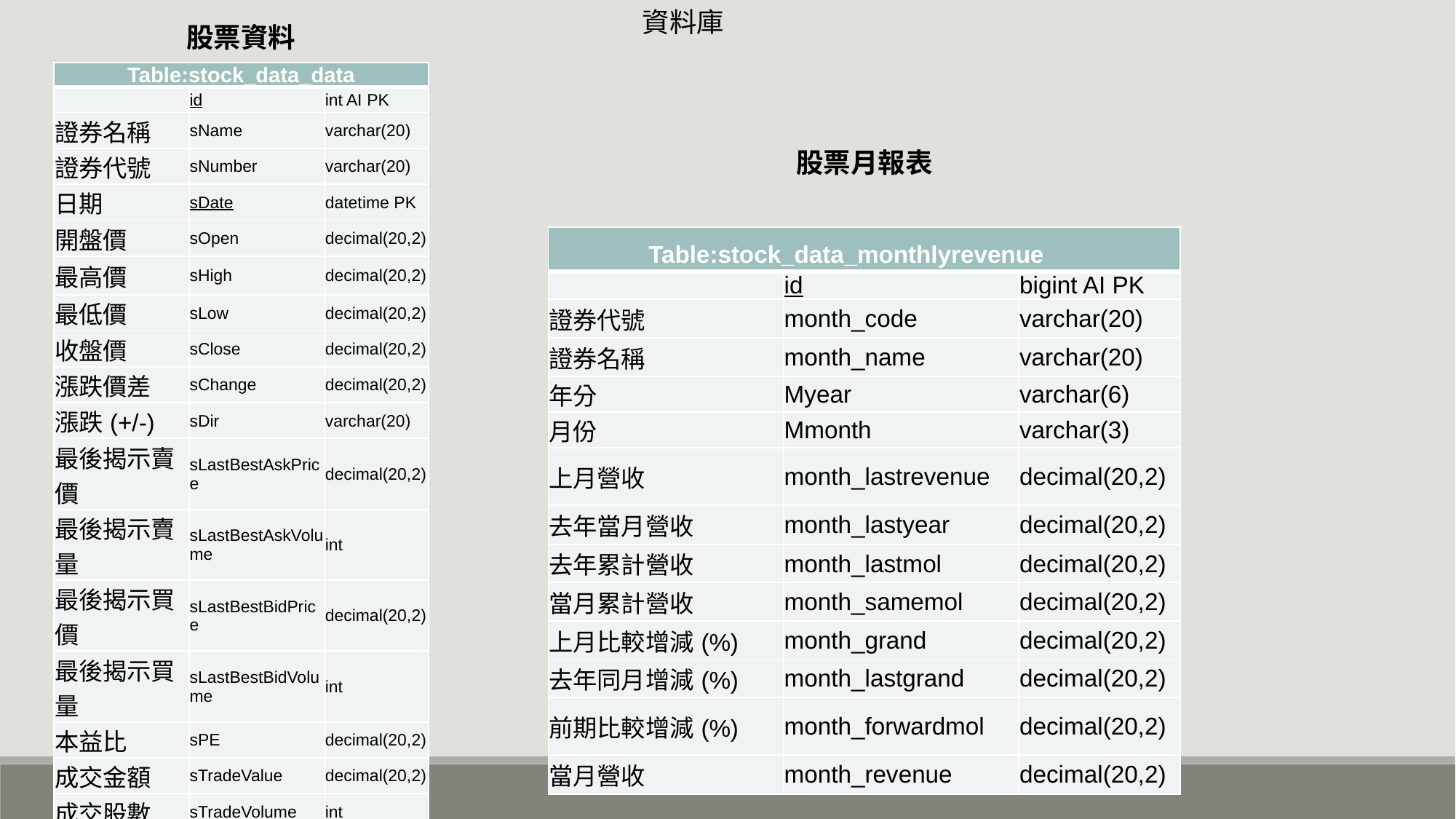

資料庫
股票資料
| Table:stock\_data\_data |  |  |
| --- | --- | --- |
|  | id | int AI PK |
| 證券名稱 | sName | varchar(20) |
| 證券代號 | sNumber | varchar(20) |
| 日期 | sDate | datetime PK |
| 開盤價 | sOpen | decimal(20,2) |
| 最高價 | sHigh | decimal(20,2) |
| 最低價 | sLow | decimal(20,2) |
| 收盤價 | sClose | decimal(20,2) |
| 漲跌價差 | sChange | decimal(20,2) |
| 漲跌(+/-) | sDir | varchar(20) |
| 最後揭示賣價 | sLastBestAskPrice | decimal(20,2) |
| 最後揭示賣量 | sLastBestAskVolume | int |
| 最後揭示買價 | sLastBestBidPrice | decimal(20,2) |
| 最後揭示買量 | sLastBestBidVolume | int |
| 本益比 | sPE | decimal(20,2) |
| 成交金額 | sTradeValue | decimal(20,2) |
| 成交股數 | sTradeVolume | int |
| 成交筆數 | sTransaction | int |
股票月報表
| Table:stock\_data\_monthlyrevenue |  |  |
| --- | --- | --- |
|  | id | bigint AI PK |
| 證券代號 | month\_code | varchar(20) |
| 證券名稱 | month\_name | varchar(20) |
| 年分 | Myear | varchar(6) |
| 月份 | Mmonth | varchar(3) |
| 上月營收 | month\_lastrevenue | decimal(20,2) |
| 去年當月營收 | month\_lastyear | decimal(20,2) |
| 去年累計營收 | month\_lastmol | decimal(20,2) |
| 當月累計營收 | month\_samemol | decimal(20,2) |
| 上月比較增減(%) | month\_grand | decimal(20,2) |
| 去年同月增減(%) | month\_lastgrand | decimal(20,2) |
| 前期比較增減(%) | month\_forwardmol | decimal(20,2) |
| 當月營收 | month\_revenue | decimal(20,2) |